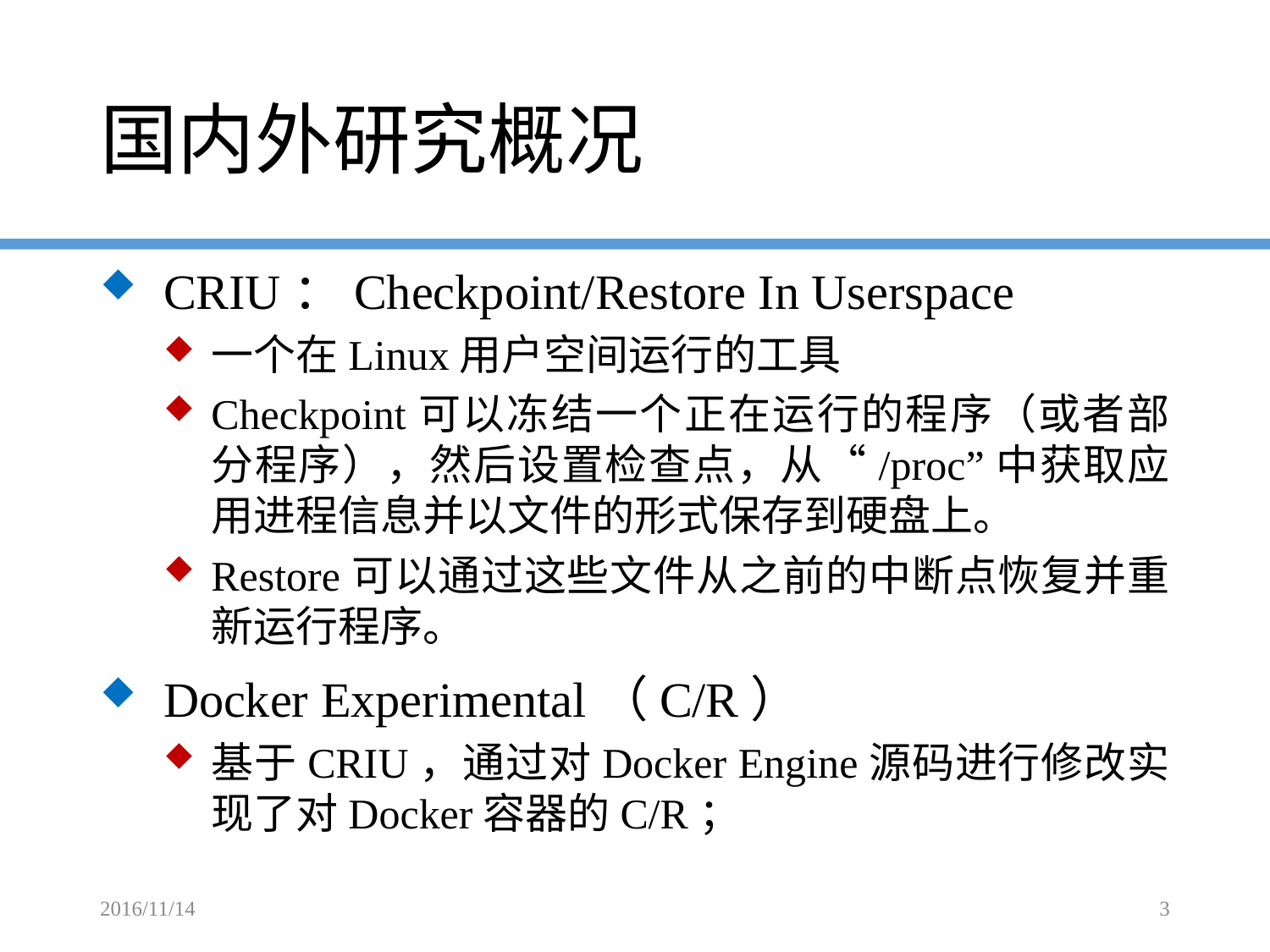

# 国内外研究概况
CRIU：Checkpoint/Restore In Userspace
一个在Linux用户空间运行的工具
Checkpoint可以冻结一个正在运行的程序（或者部分程序），然后设置检查点，从“/proc”中获取应用进程信息并以文件的形式保存到硬盘上。
Restore可以通过这些文件从之前的中断点恢复并重新运行程序。
Docker Experimental（C/R）
基于CRIU，通过对Docker Engine源码进行修改实现了对Docker容器的C/R；
2016/11/14
3